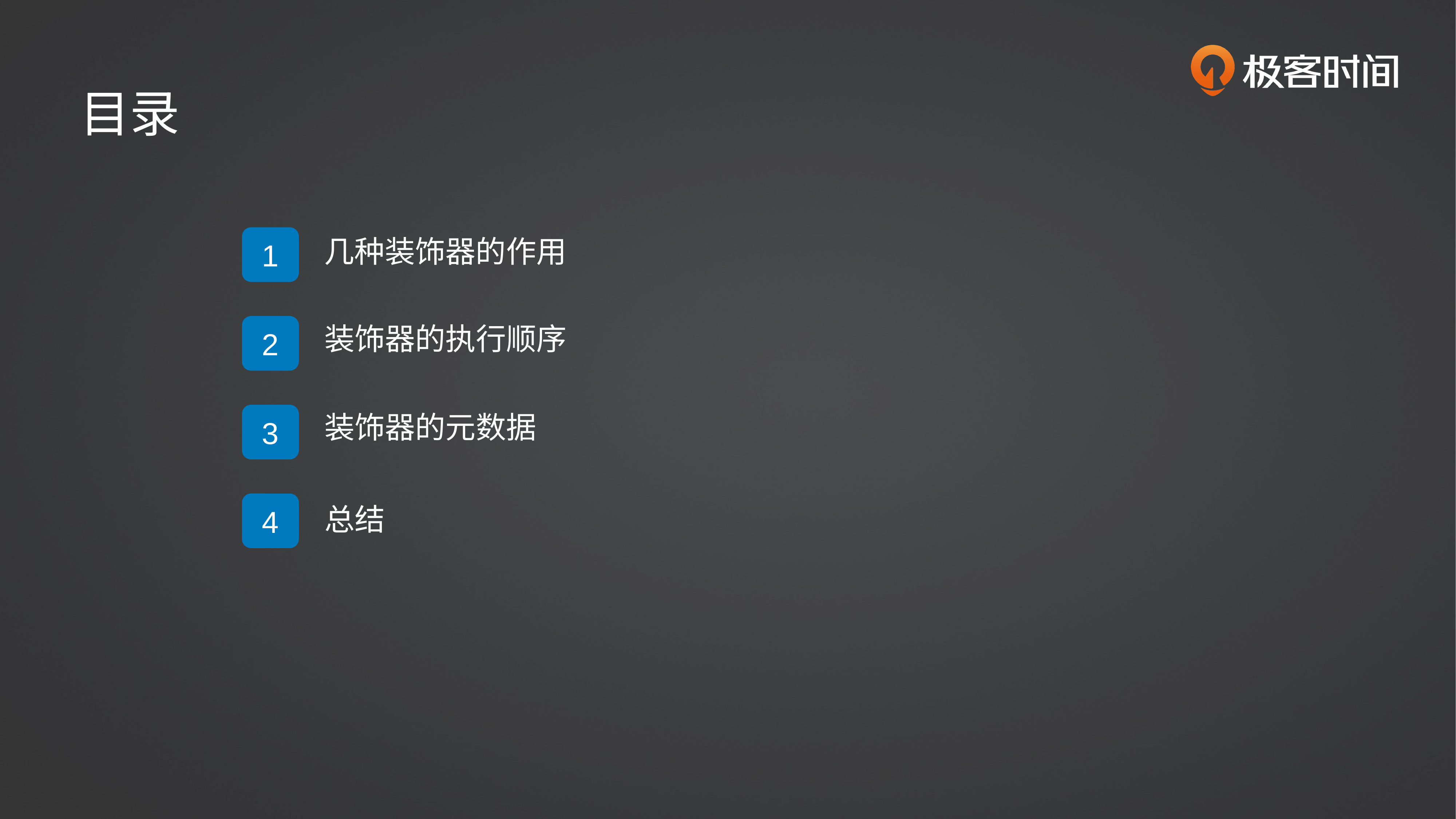

目录

1
几种装饰器的作用

2
装饰器的执行顺序

3
装饰器的元数据

4
总结